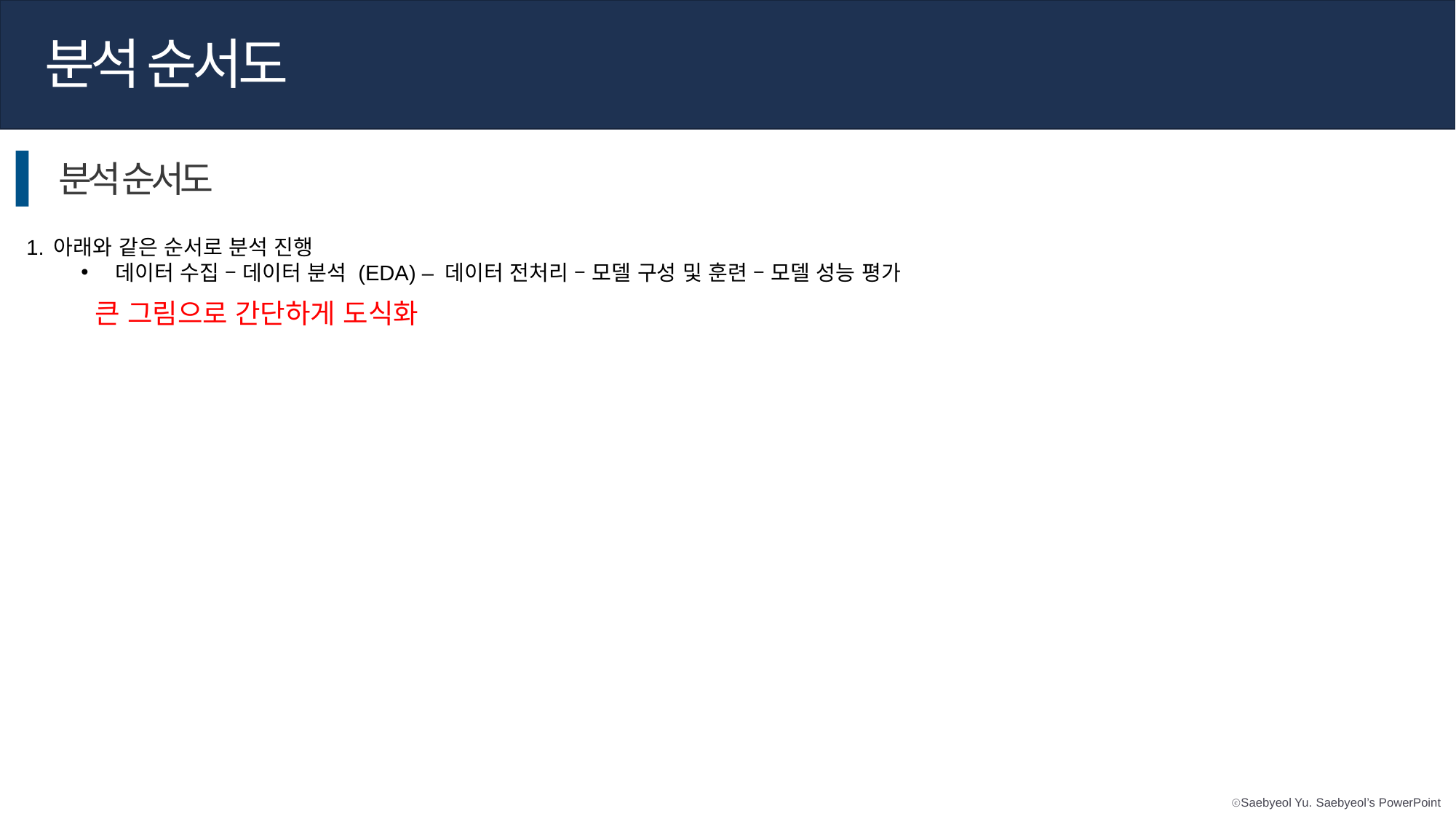

분석 순서도

분석 순서도
아래와 같은 순서로 분석 진행
데이터 수집 – 데이터 분석 (EDA) – 데이터 전처리 – 모델 구성 및 훈련 – 모델 성능 평가
큰 그림으로 간단하게 도식화